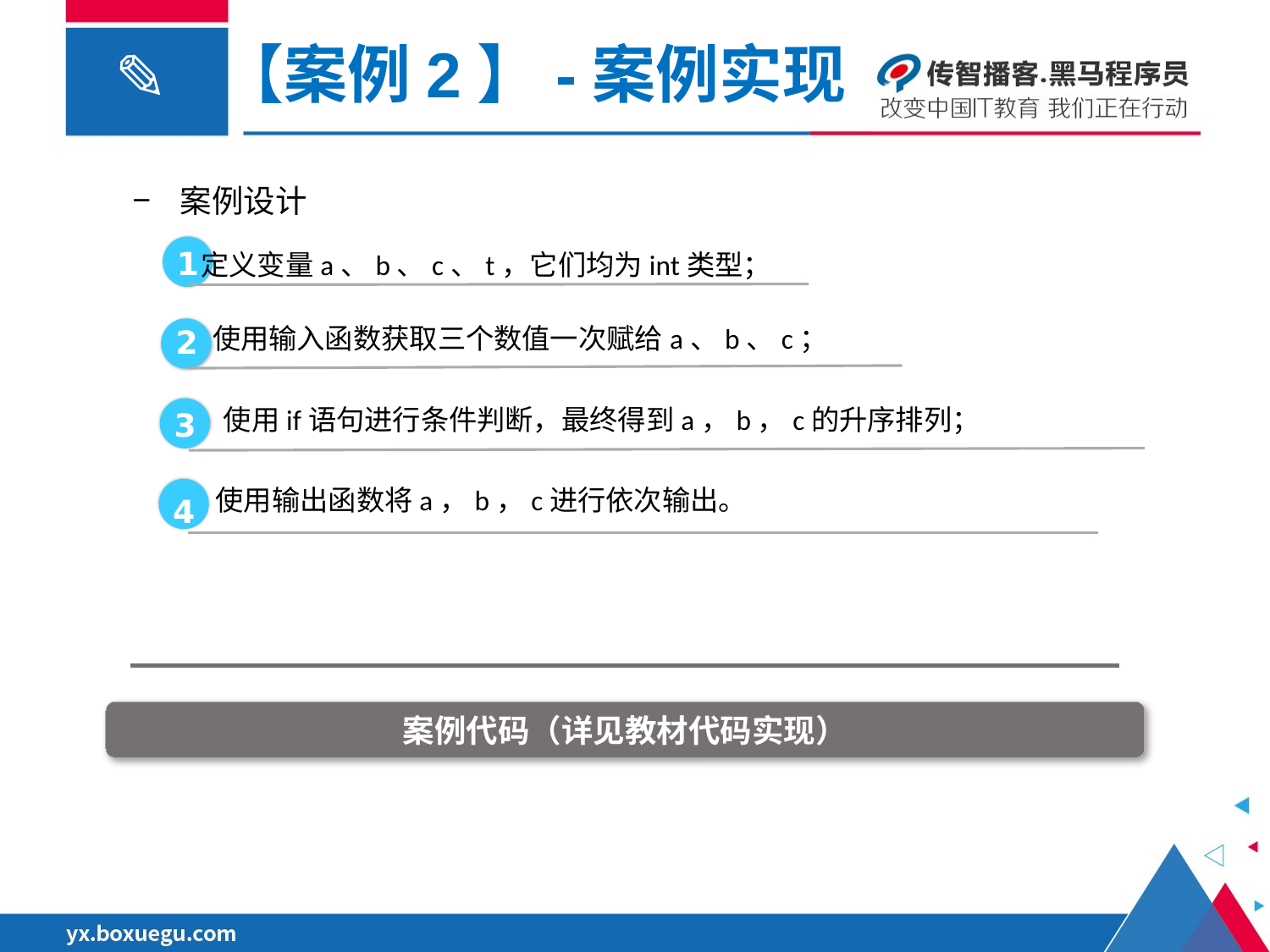

【案例2】-案例实现
案例设计
定义变量a、b、c、t，它们均为int类型；

1
使用输入函数获取三个数值一次赋给a、b、c；
2

使用if语句进行条件判断，最终得到a，b，c的升序排列；

3
使用输出函数将a，b，c进行依次输出。

4
案例代码（详见教材代码实现）